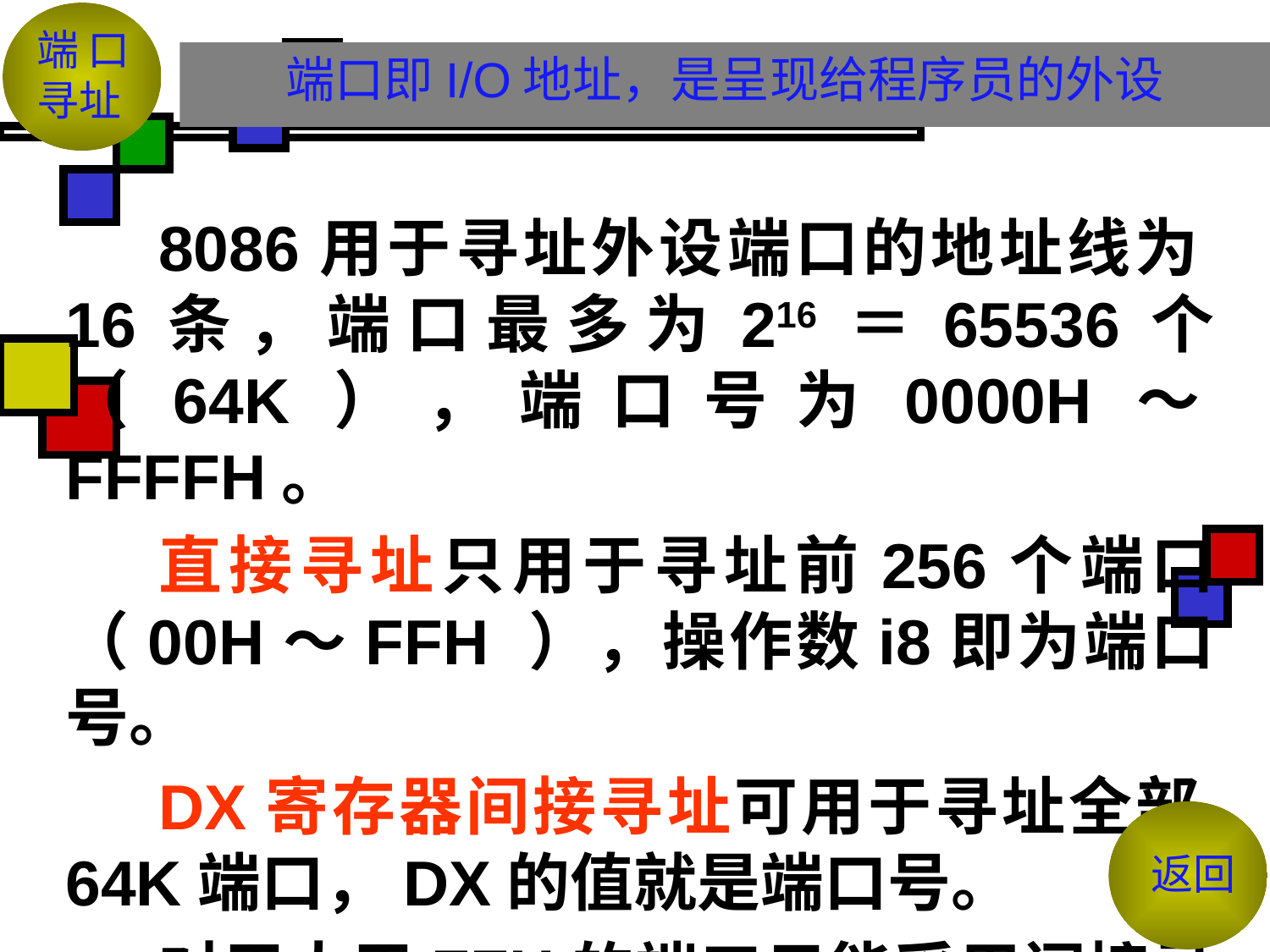

# 端口 寻址
端口即I/O地址，是呈现给程序员的外设
8086用于寻址外设端口的地址线为16条，端口最多为216＝65536个（64K），端口号为0000H～FFFFH。
直接寻址只用于寻址前256个端口（00H～FFH ），操作数i8即为端口号。
DX寄存器间接寻址可用于寻址全部64K端口，DX的值就是端口号。
对于大于FFH的端口只能采用间接寻址方式。
每个端口用于传送外设的一个字节数据。字数据传送实际上利用了连续的两个端口地址。

返回